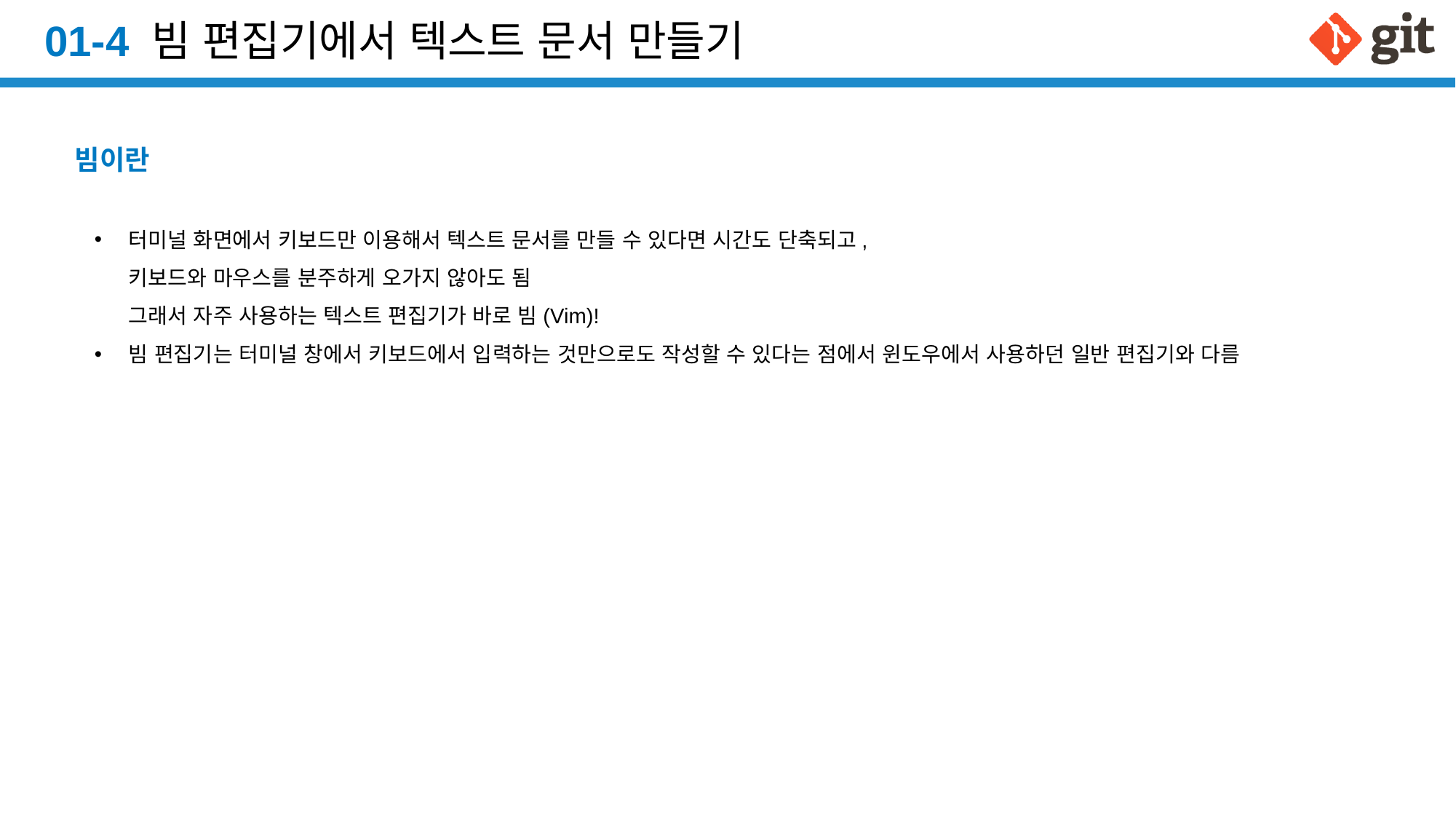

# 01-4 빔 편집기에서 텍스트 문서 만들기
빔이란
터미널 화면에서 키보드만 이용해서 텍스트 문서를 만들 수 있다면 시간도 단축되고,
키보드와 마우스를 분주하게 오가지 않아도 됨
그래서 자주 사용하는 텍스트 편집기가 바로 빔(Vim)!
빔 편집기는 터미널 창에서 키보드에서 입력하는 것만으로도 작성할 수 있다는 점에서 윈도우에서 사용하던 일반 편집기와 다름